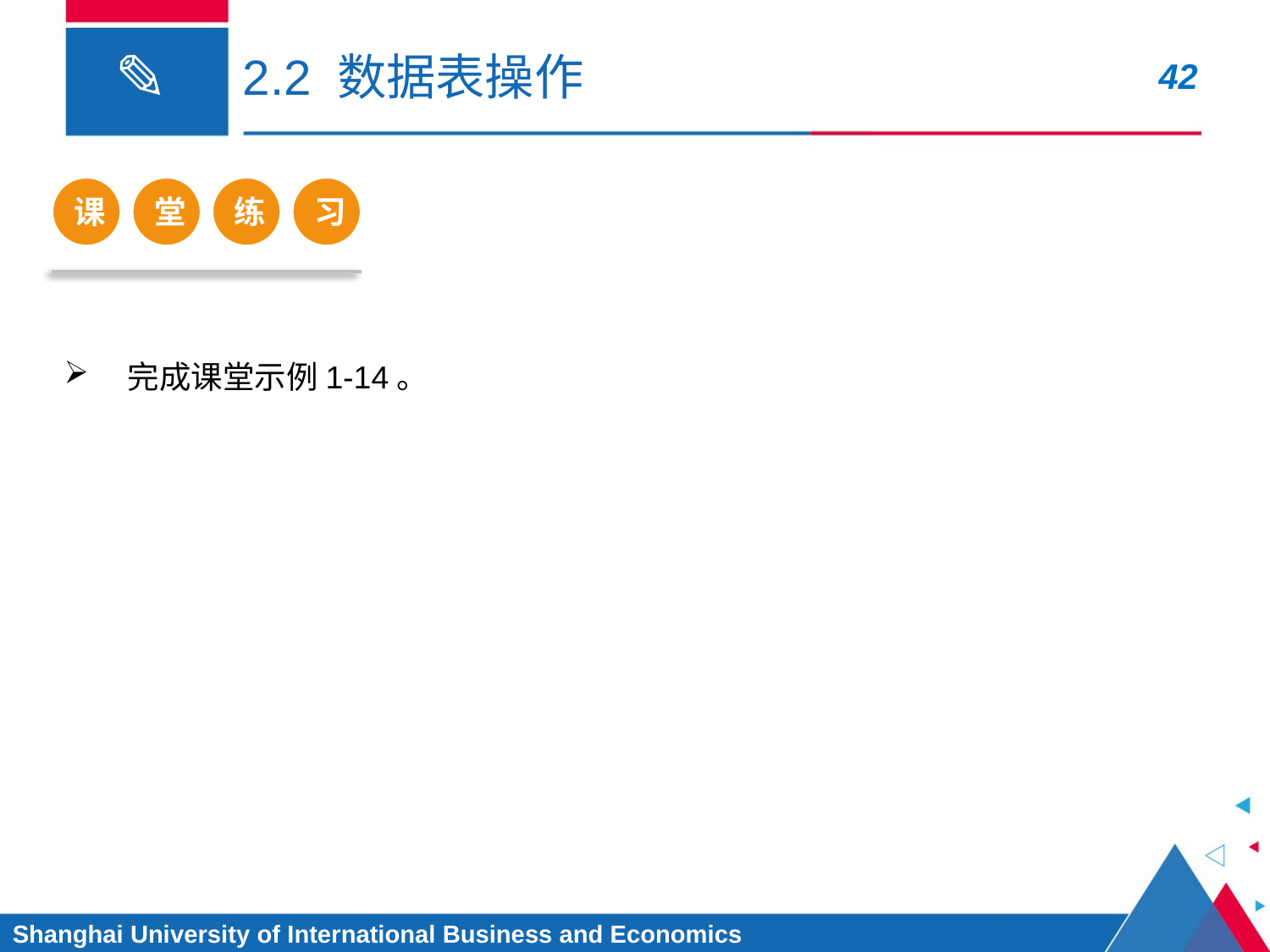

# 2.2 数据表操作
课
堂
练
习
完成课堂示例1-14。